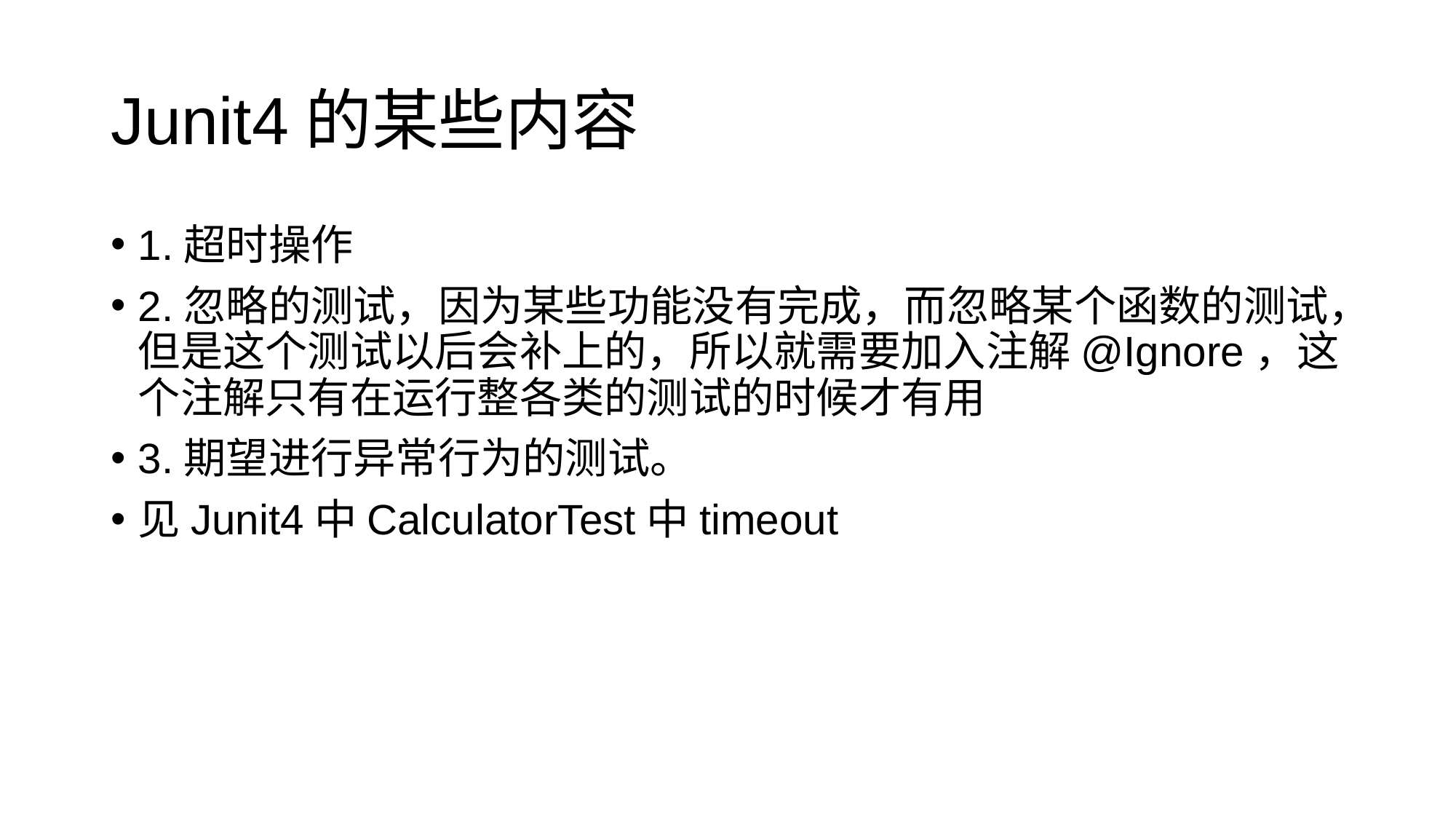

# Junit4的某些内容
1.超时操作
2.忽略的测试，因为某些功能没有完成，而忽略某个函数的测试，但是这个测试以后会补上的，所以就需要加入注解@Ignore，这个注解只有在运行整各类的测试的时候才有用
3.期望进行异常行为的测试。
见Junit4中CalculatorTest中timeout